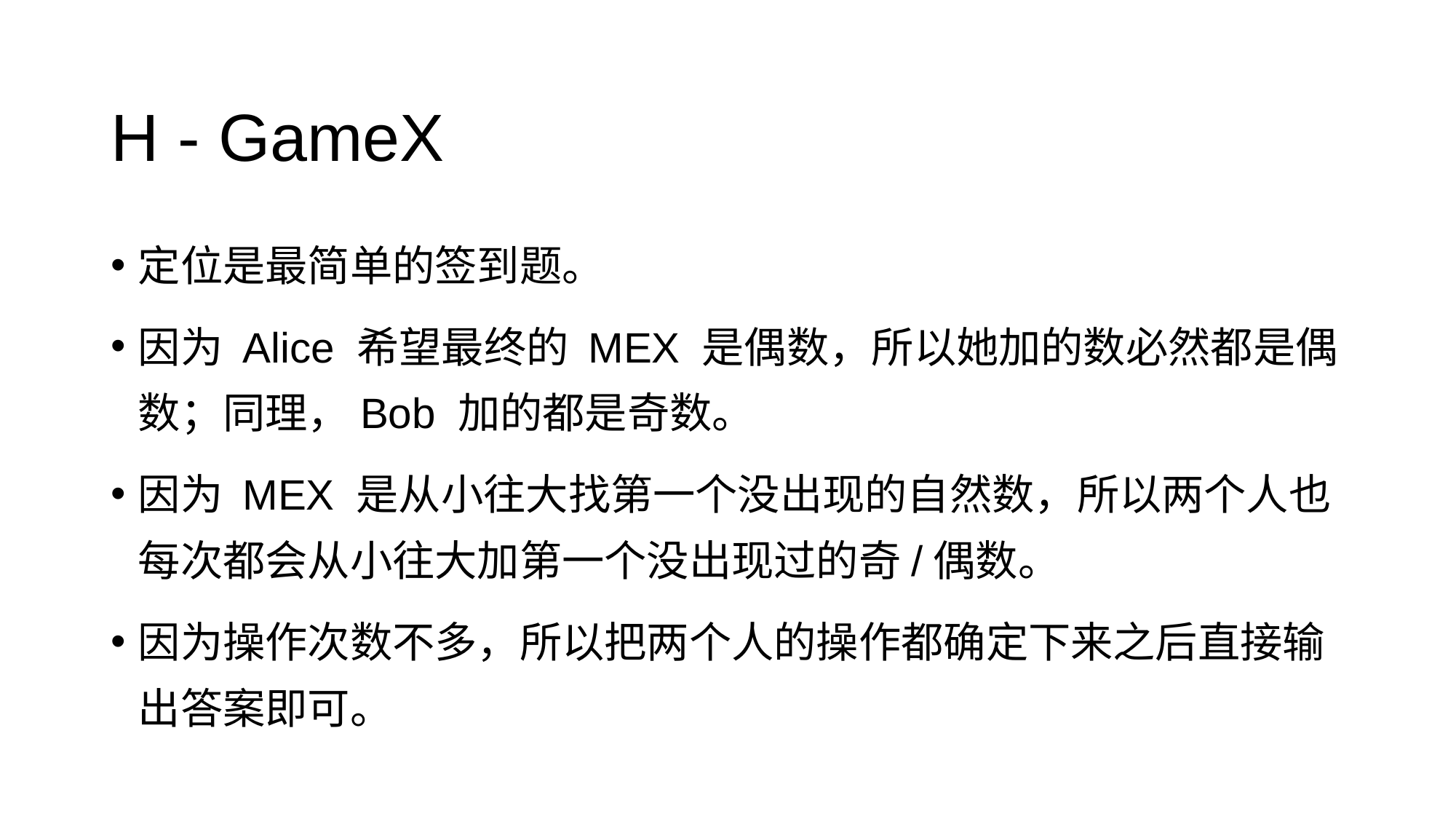

# H - GameX
定位是最简单的签到题。
因为 Alice 希望最终的 MEX 是偶数，所以她加的数必然都是偶数；同理，Bob 加的都是奇数。
因为 MEX 是从小往大找第一个没出现的自然数，所以两个人也每次都会从小往大加第一个没出现过的奇/偶数。
因为操作次数不多，所以把两个人的操作都确定下来之后直接输出答案即可。